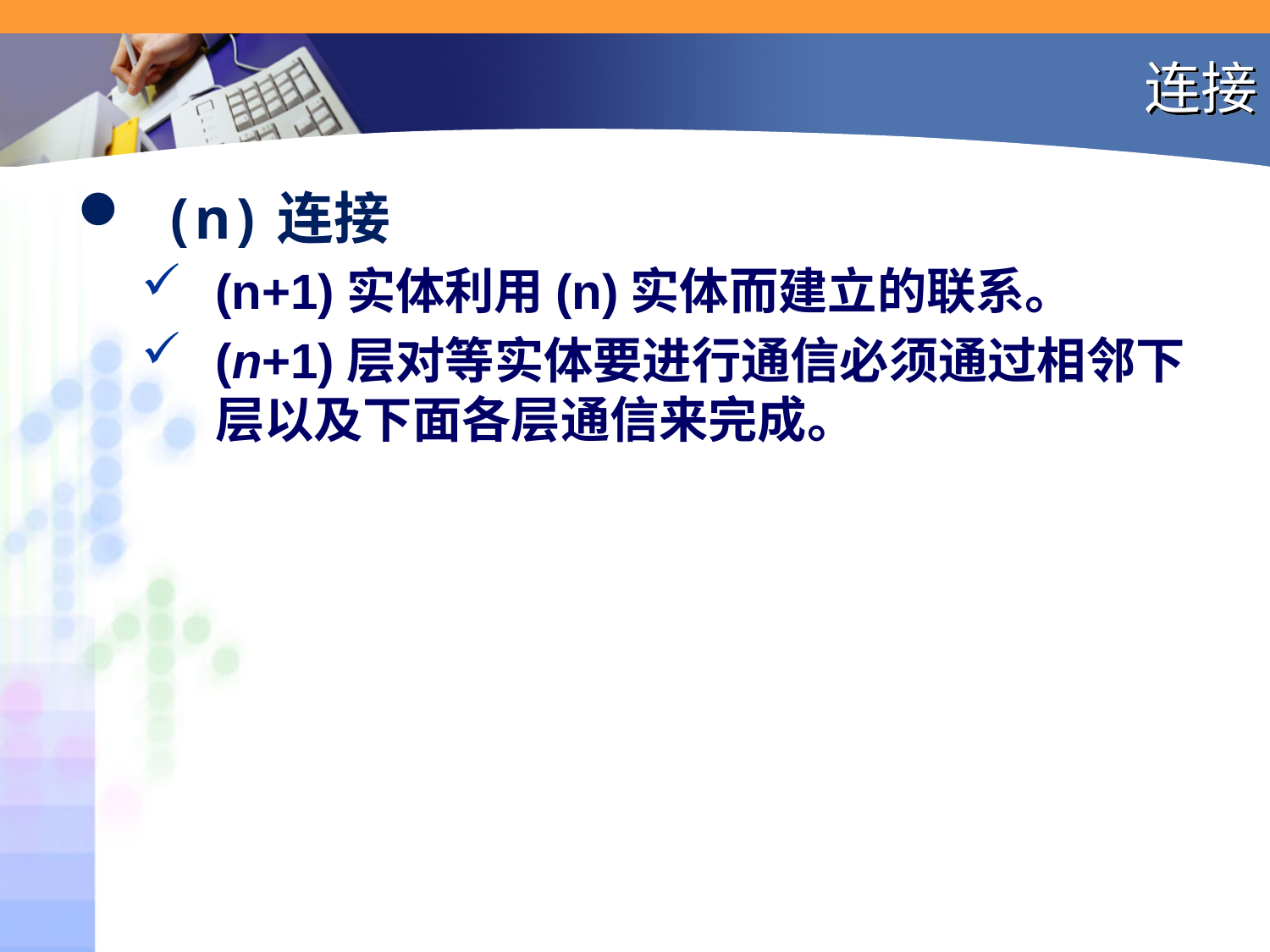

# 连接
(n)连接
(n+1)实体利用(n)实体而建立的联系。
(n+1)层对等实体要进行通信必须通过相邻下层以及下面各层通信来完成。